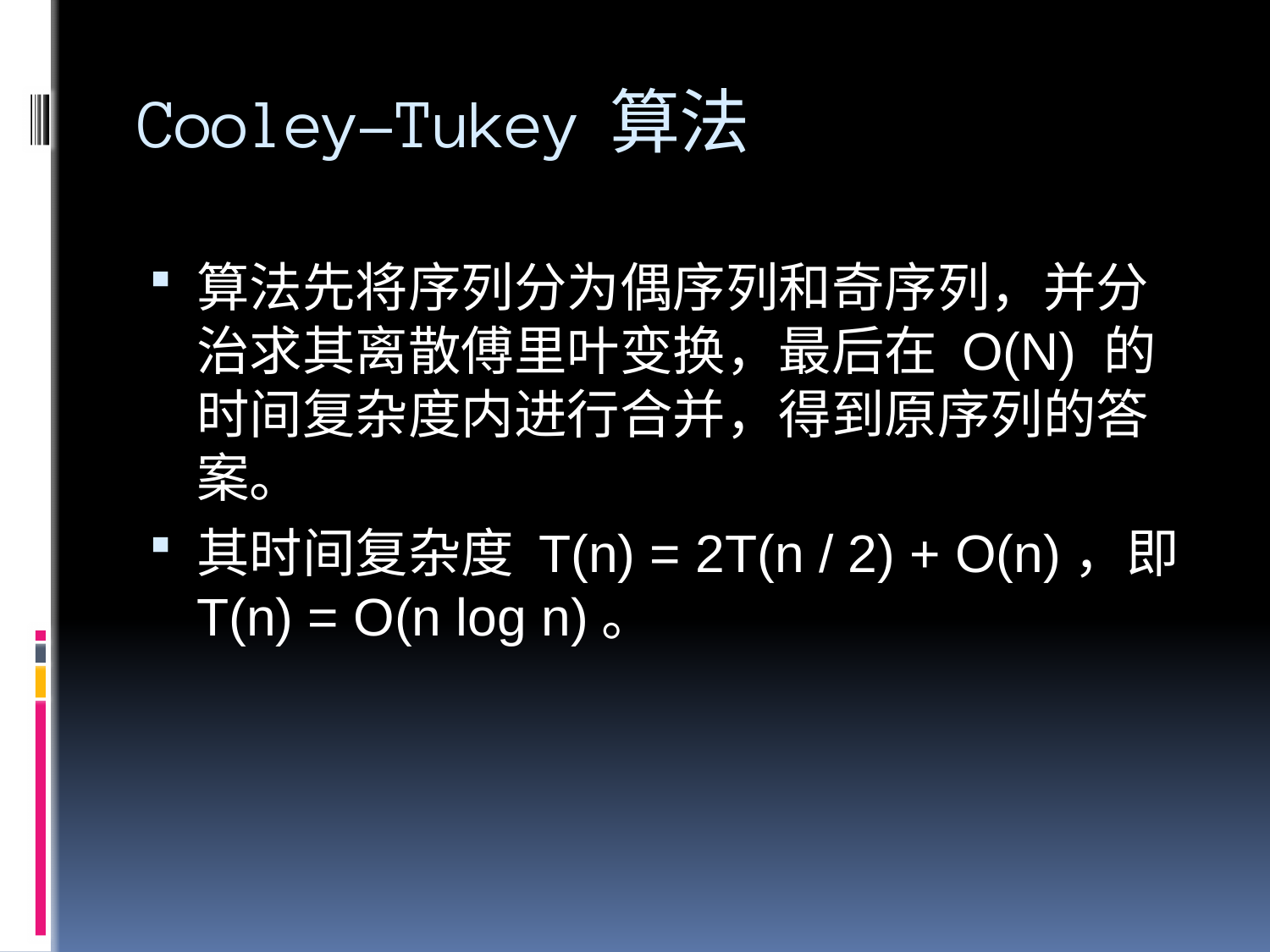

# Cooley-Tukey 算法
算法先将序列分为偶序列和奇序列，并分治求其离散傅里叶变换，最后在 O(N) 的时间复杂度内进行合并，得到原序列的答案。
其时间复杂度 T(n) = 2T(n / 2) + O(n)，即 T(n) = O(n log n)。